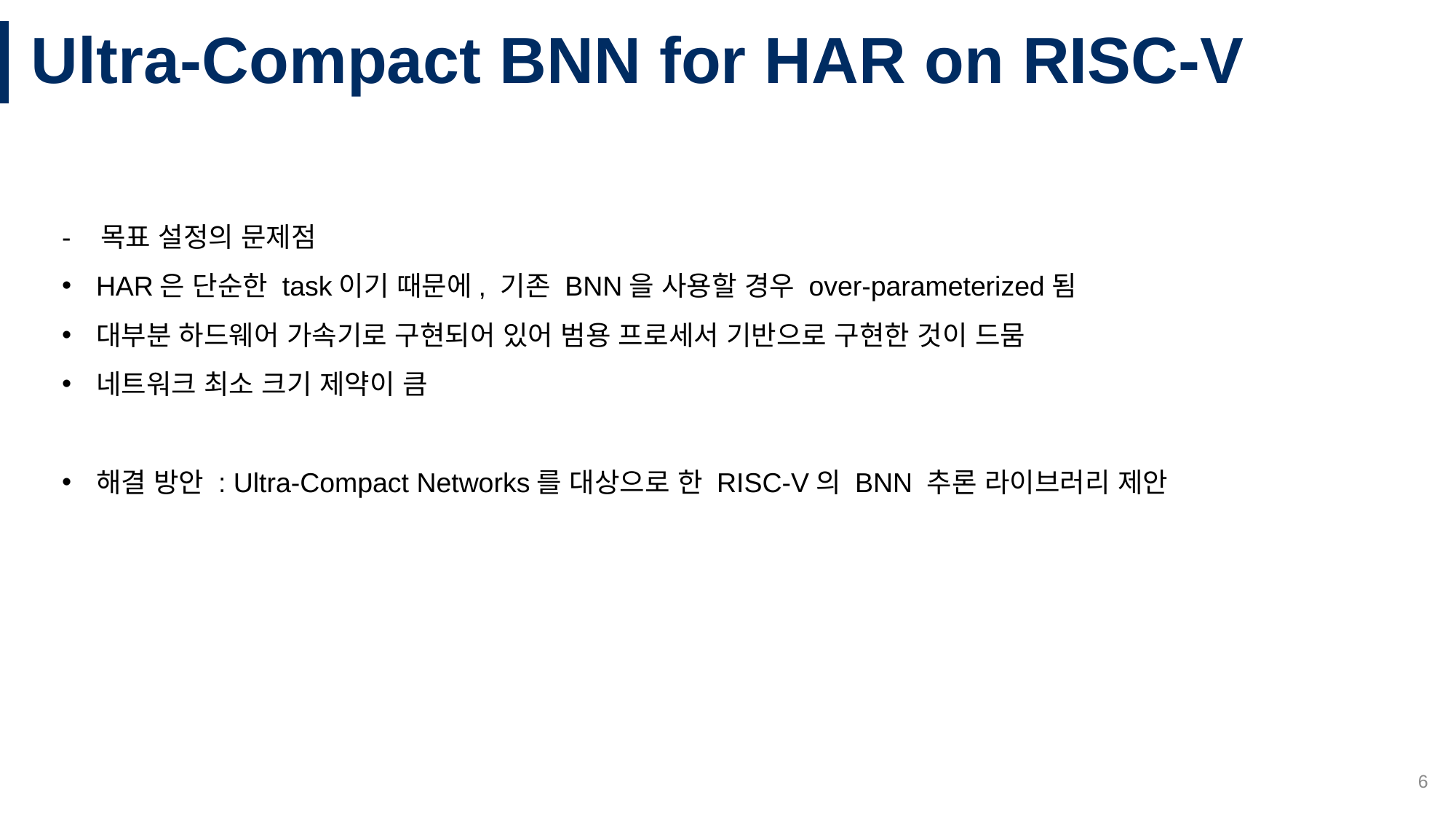

# Ultra-Compact BNN for HAR on RISC-V
-   목표 설정의 문제점
HAR은 단순한 task이기 때문에, 기존 BNN을 사용할 경우 over-parameterized됨
대부분 하드웨어 가속기로 구현되어 있어 범용 프로세서 기반으로 구현한 것이 드뭄
네트워크 최소 크기 제약이 큼

해결 방안 : Ultra-Compact Networks를 대상으로 한 RISC-V의 BNN 추론 라이브러리 제안
6